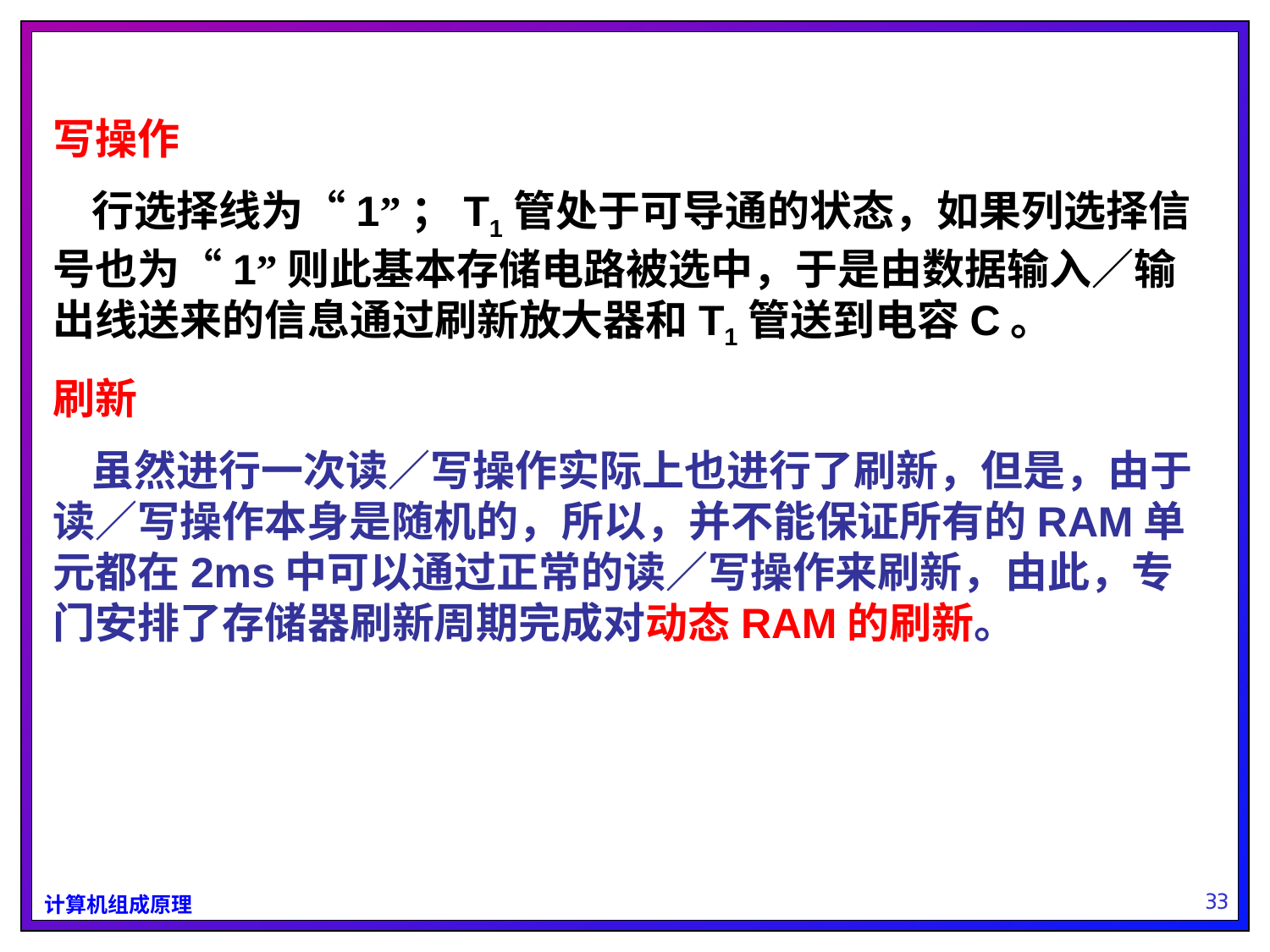

写操作
   行选择线为“1”；T1管处于可导通的状态，如果列选择信号也为“1”则此基本存储电路被选中，于是由数据输入／输出线送来的信息通过刷新放大器和T1管送到电容C。
刷新
   虽然进行一次读／写操作实际上也进行了刷新，但是，由于读／写操作本身是随机的，所以，并不能保证所有的RAM单元都在2ms中可以通过正常的读／写操作来刷新，由此，专门安排了存储器刷新周期完成对动态RAM的刷新。